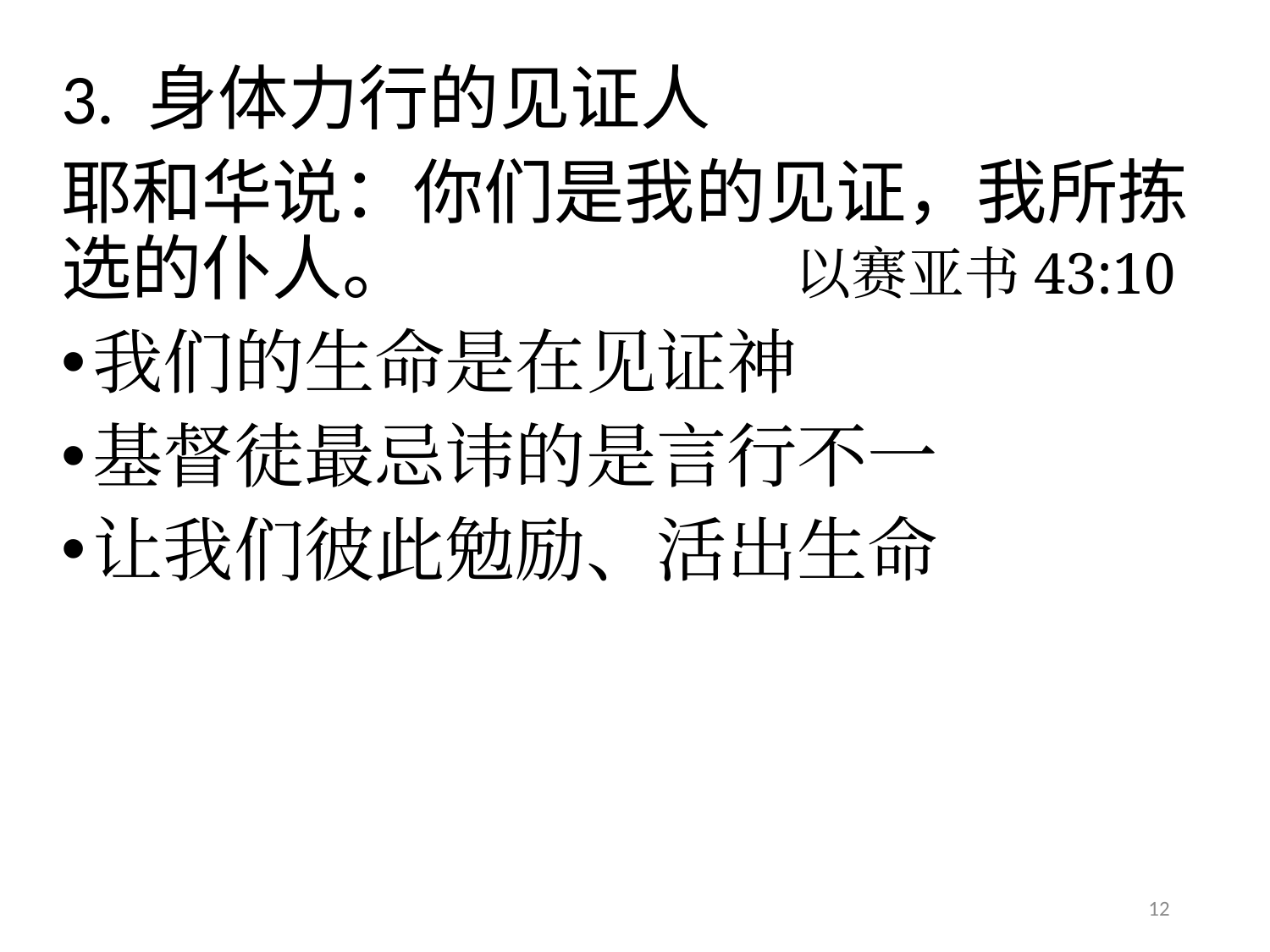

# 3. 身体力行的见证人
耶和华说：你们是我的见证，我所拣选的仆人。                        以赛亚书43:10
我们的生命是在见证神
基督徒最忌讳的是言行不一
让我们彼此勉励、活出生命
12